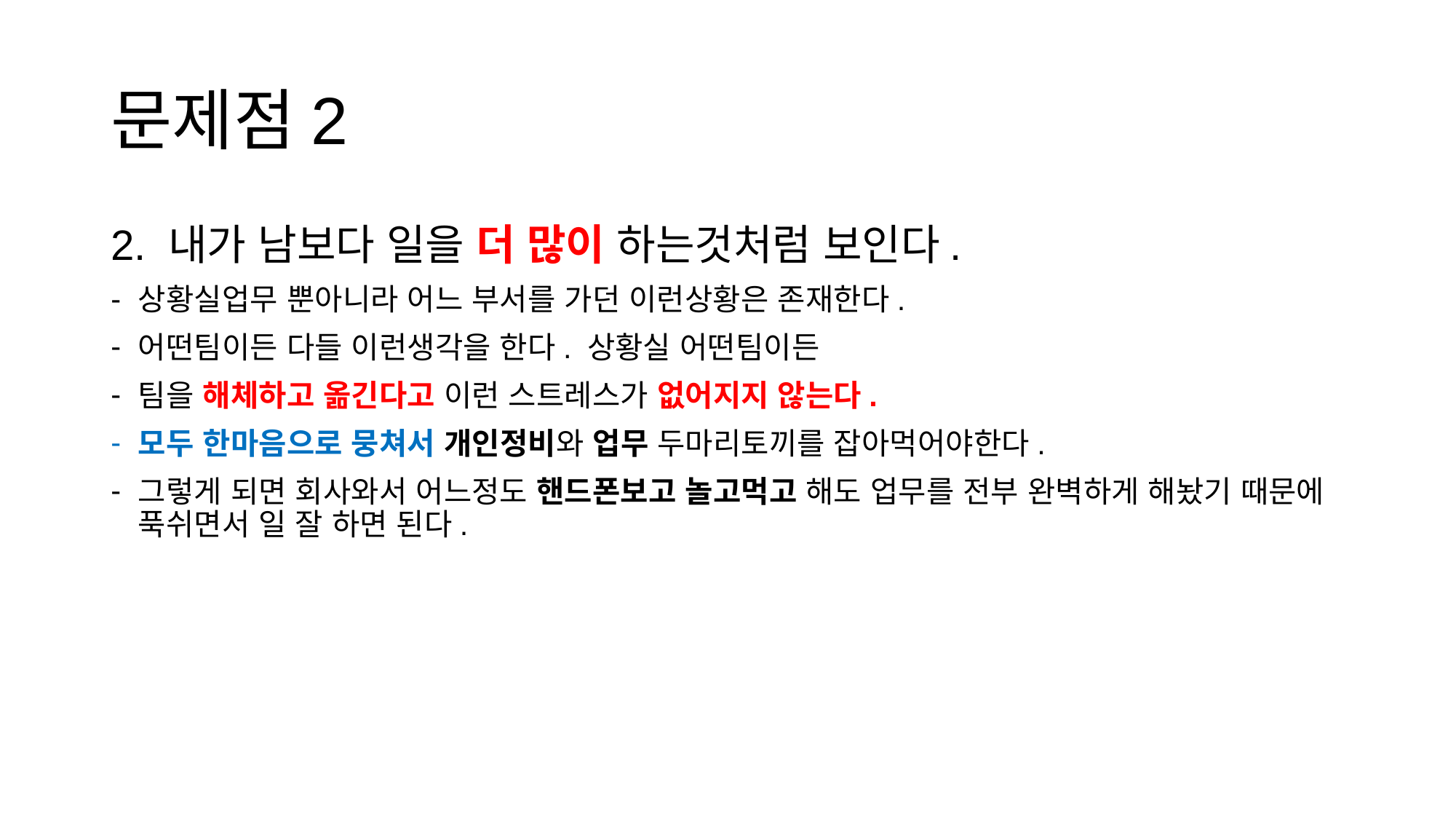

# 문제점2
2. 내가 남보다 일을 더 많이 하는것처럼 보인다.
상황실업무 뿐아니라 어느 부서를 가던 이런상황은 존재한다.
어떤팀이든 다들 이런생각을 한다. 상황실 어떤팀이든
팀을 해체하고 옮긴다고 이런 스트레스가 없어지지 않는다.
모두 한마음으로 뭉쳐서 개인정비와 업무 두마리토끼를 잡아먹어야한다.
그렇게 되면 회사와서 어느정도 핸드폰보고 놀고먹고 해도 업무를 전부 완벽하게 해놨기 때문에 푹쉬면서 일 잘 하면 된다.